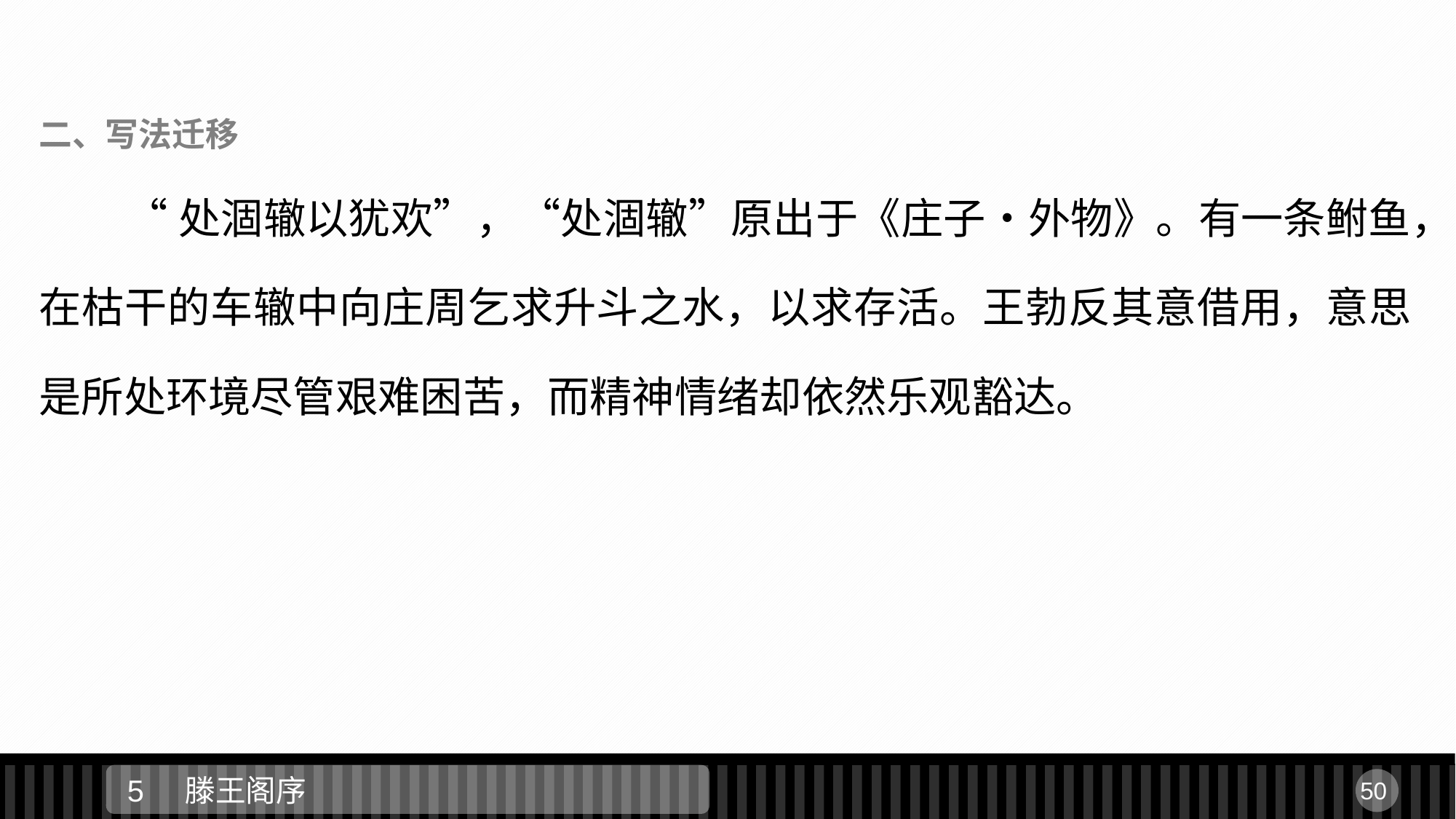

二、写法迁移
         “处涸辙以犹欢”，“处涸辙”原出于《庄子•外物》。有一条鲋鱼，在枯干的车辙中向庄周乞求升斗之水，以求存活。王勃反其意借用，意思是所处环境尽管艰难困苦，而精神情绪却依然乐观豁达。